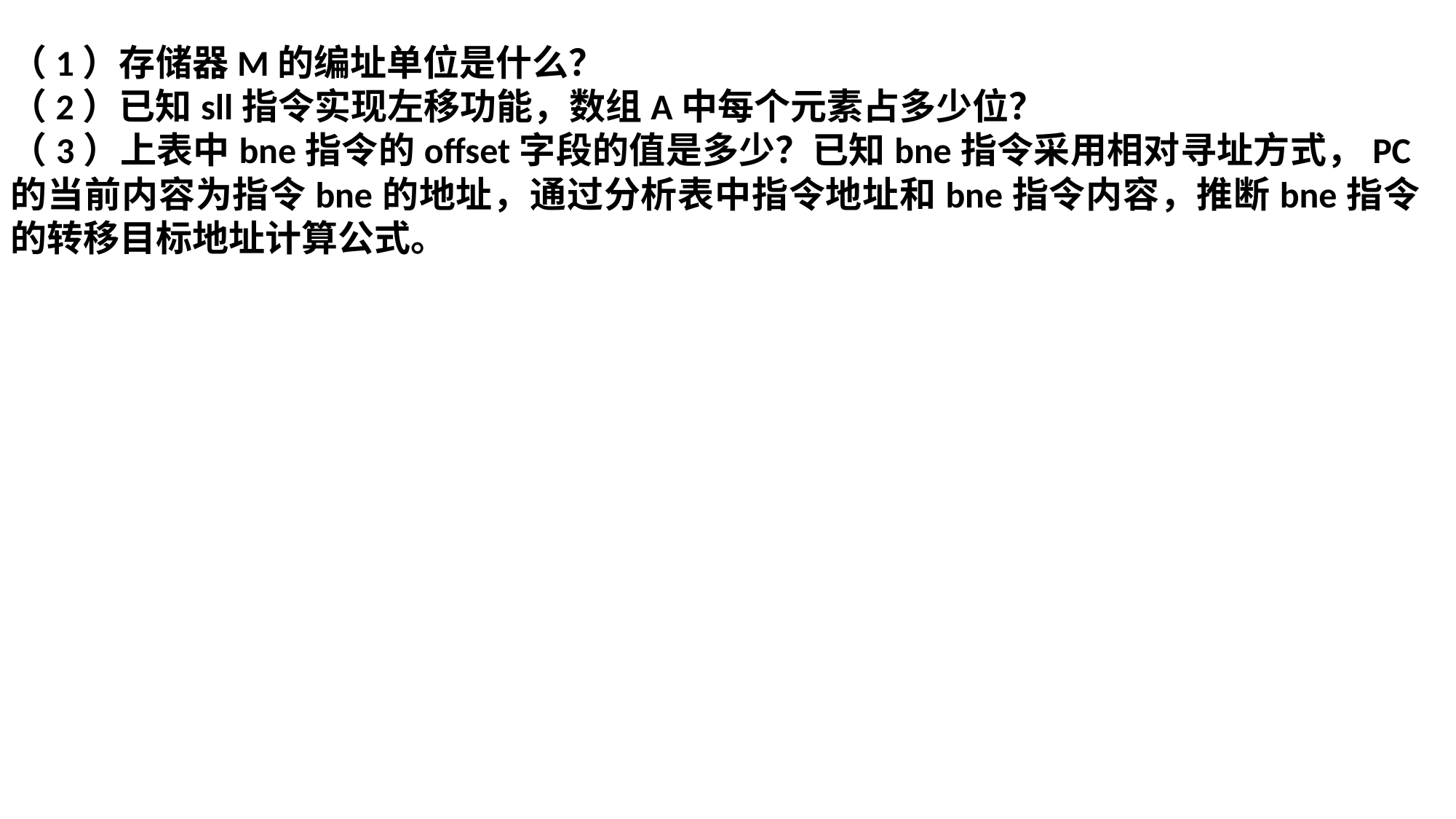

（1）存储器M的编址单位是什么？
（2）已知sll指令实现左移功能，数组A中每个元素占多少位？
（3）上表中bne指令的offset字段的值是多少？已知bne指令采用相对寻址方式，PC的当前内容为指令bne的地址，通过分析表中指令地址和bne指令内容，推断bne指令的转移目标地址计算公式。